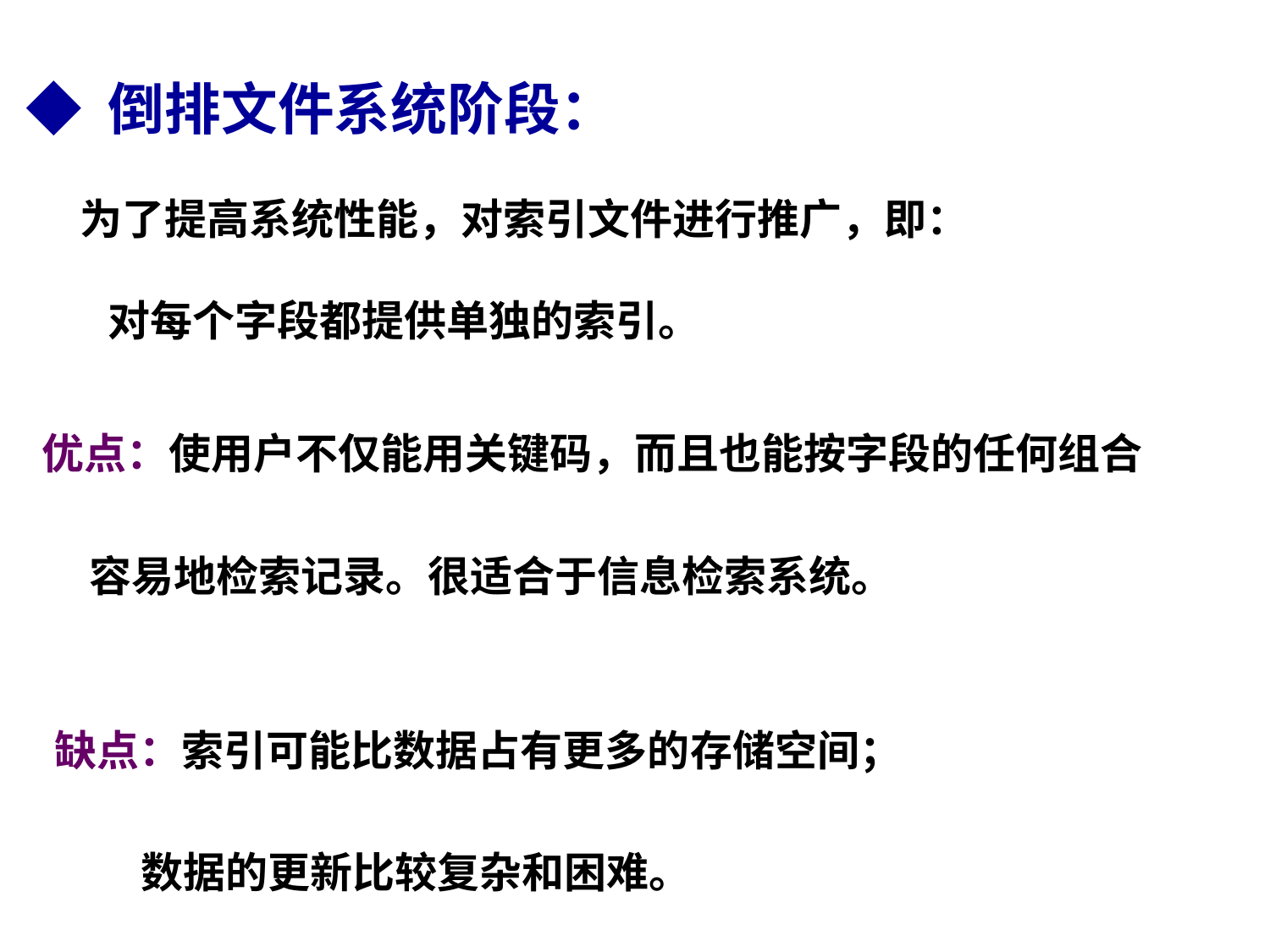

◆ 倒排文件系统阶段：
      为了提高系统性能，对索引文件进行推广，即：
         对每个字段都提供单独的索引。
  优点：使用户不仅能用关键码，而且也能按字段的任何组合
       容易地检索记录。很适合于信息检索系统。
缺点：索引可能比数据占有更多的存储空间；
        数据的更新比较复杂和困难。